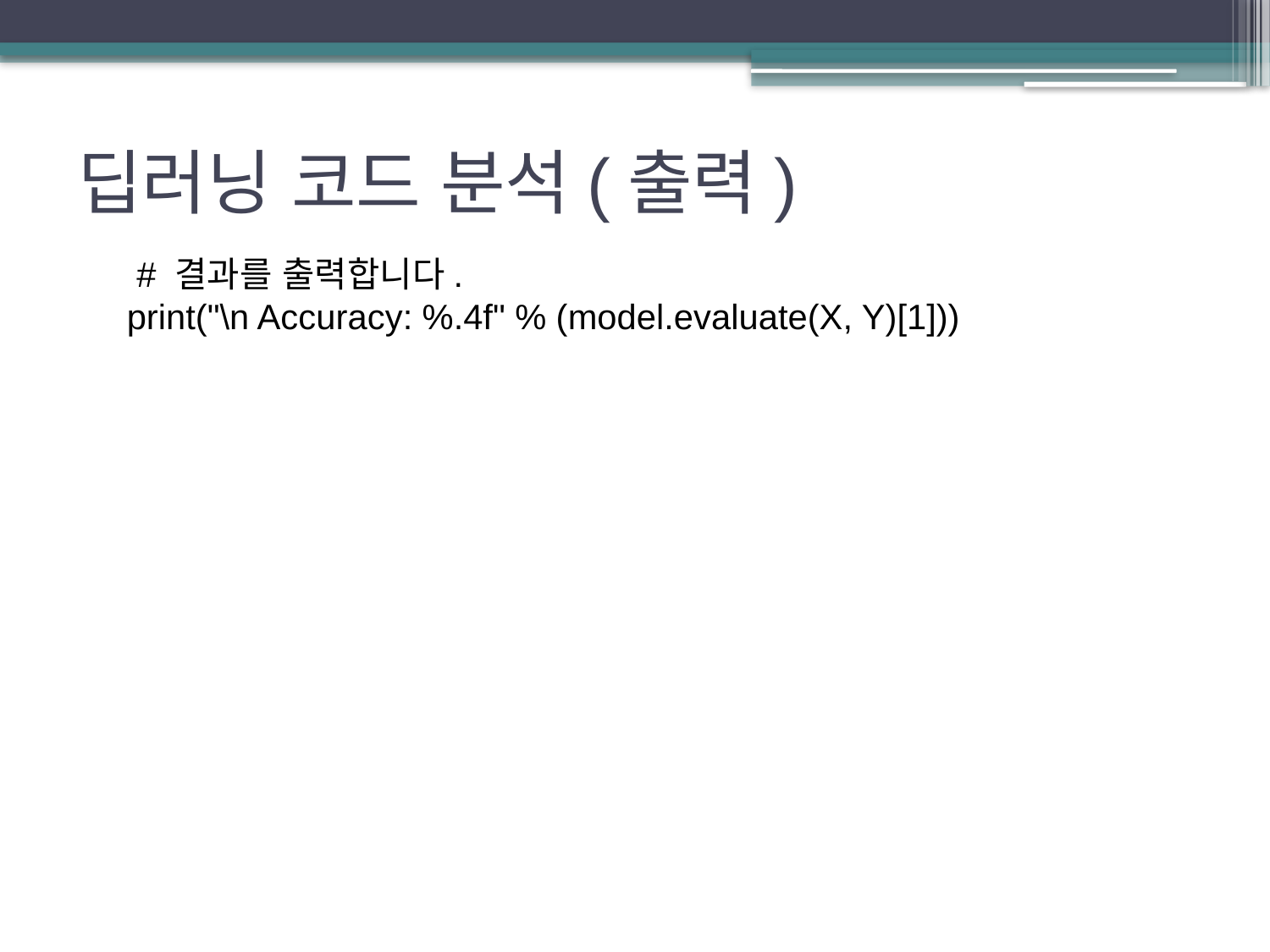

# 딥러닝 코드 분석(출력)
	 # 결과를 출력합니다.
print("\n Accuracy: %.4f" % (model.evaluate(X, Y)[1]))